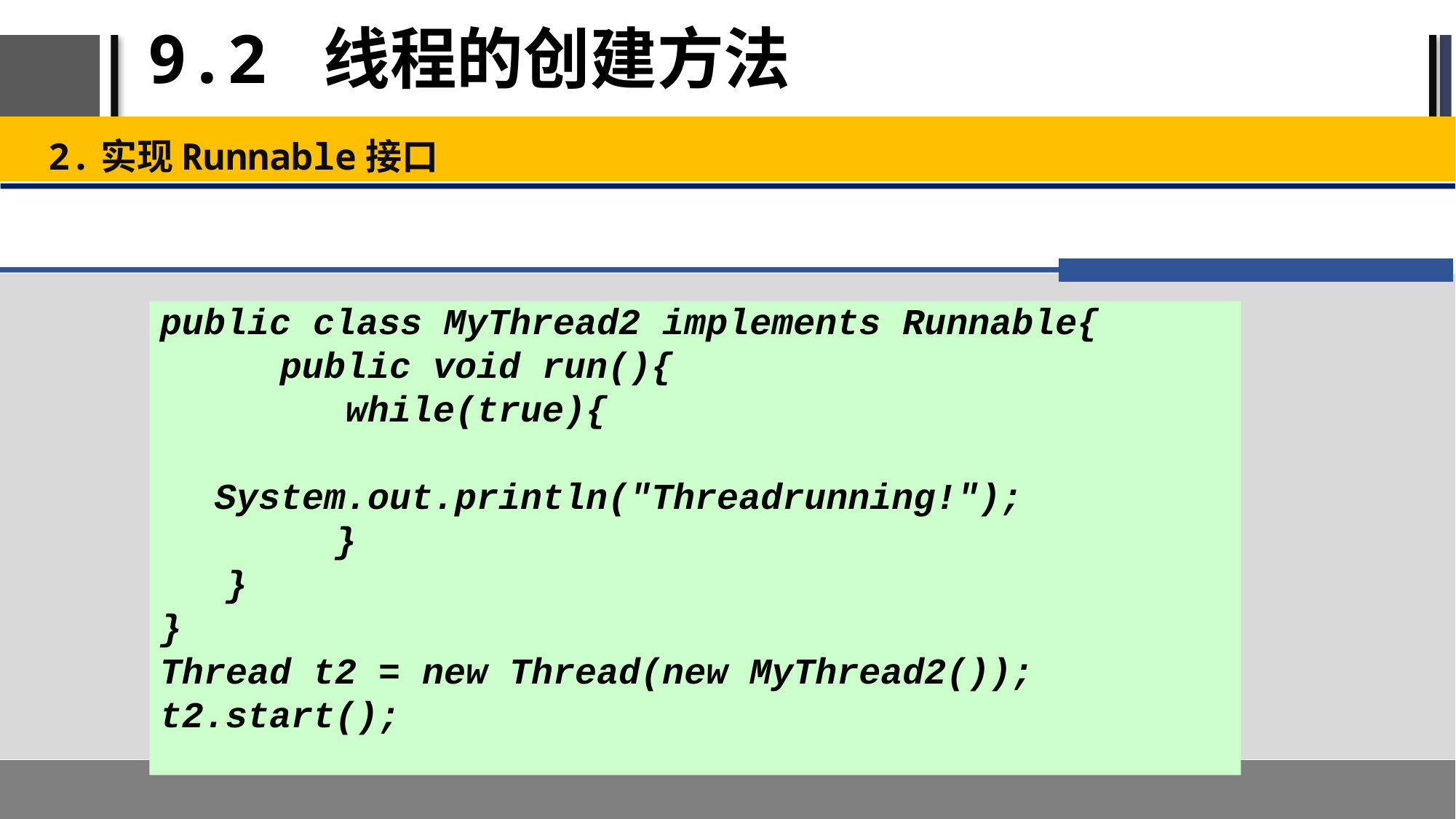

# 9.2 线程的创建方法

2.实现Runnable接口

public class MyThread2 implements Runnable{
   public void run(){
	 while(true){
		System.out.println("Threadrunning!");
	   }
   }
}
Thread t2 = new Thread(new MyThread2());
t2.start();